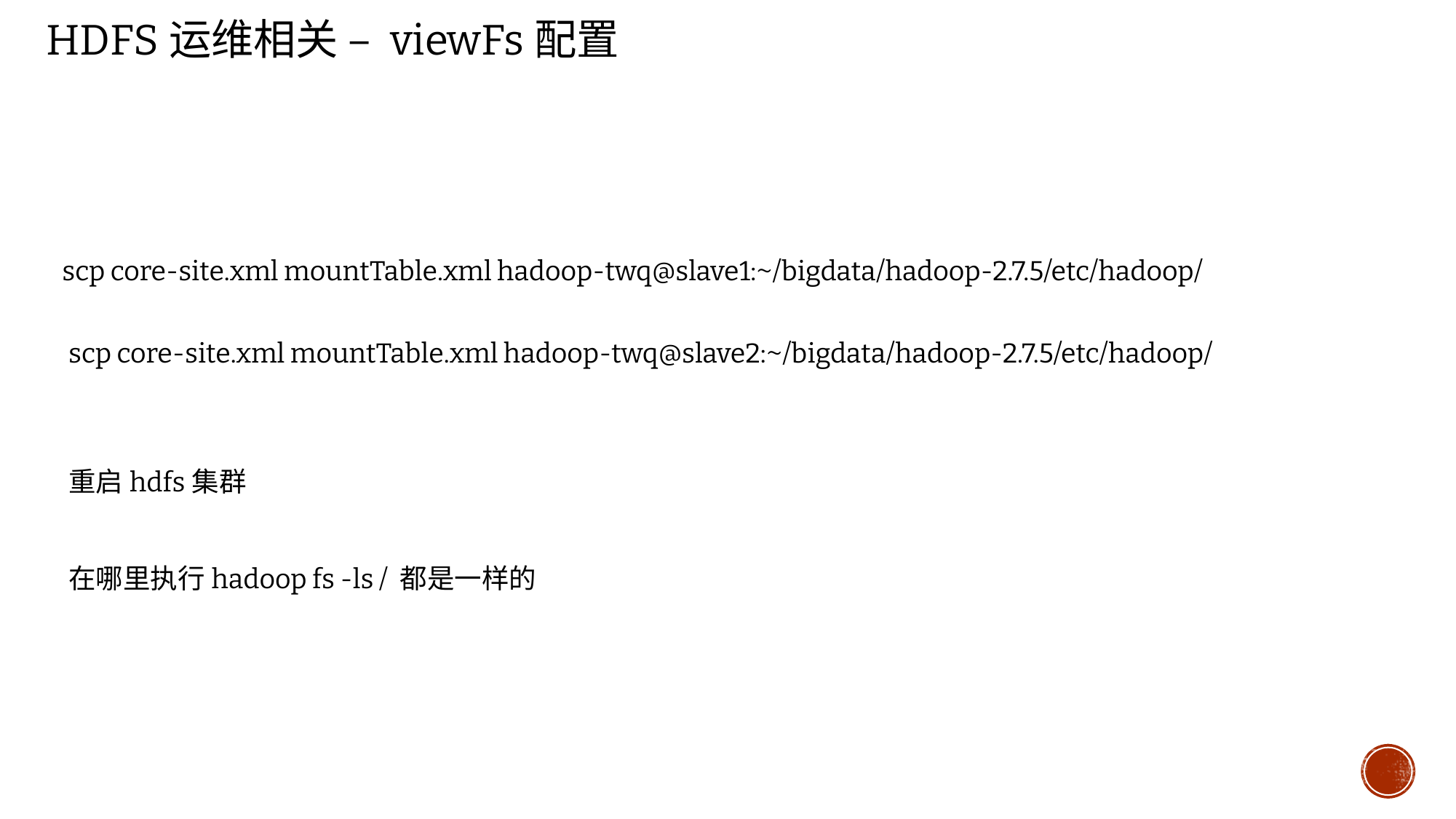

HDFS运维相关 – viewFs配置
scp core-site.xml mountTable.xml hadoop-twq@slave1:~/bigdata/hadoop-2.7.5/etc/hadoop/
scp core-site.xml mountTable.xml hadoop-twq@slave2:~/bigdata/hadoop-2.7.5/etc/hadoop/
重启hdfs集群
在哪里执行hadoop fs -ls / 都是一样的